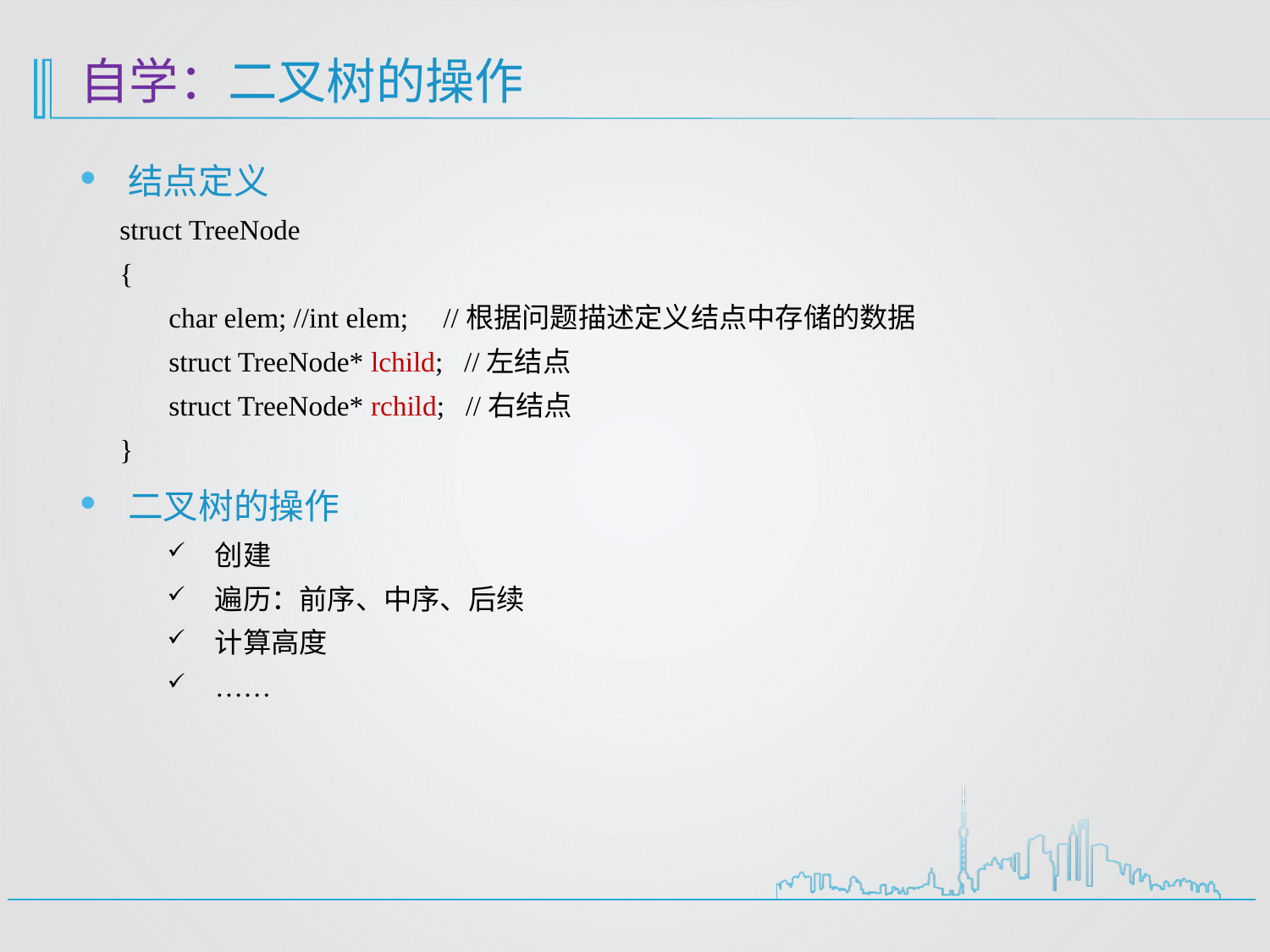

# 自学：二叉树的操作
结点定义
struct TreeNode
{
       char elem; //int elem;     //根据问题描述定义结点中存储的数据
       struct TreeNode* lchild;   //左结点
       struct TreeNode* rchild;   //右结点
}
二叉树的操作
创建
遍历：前序、中序、后续
计算高度
……